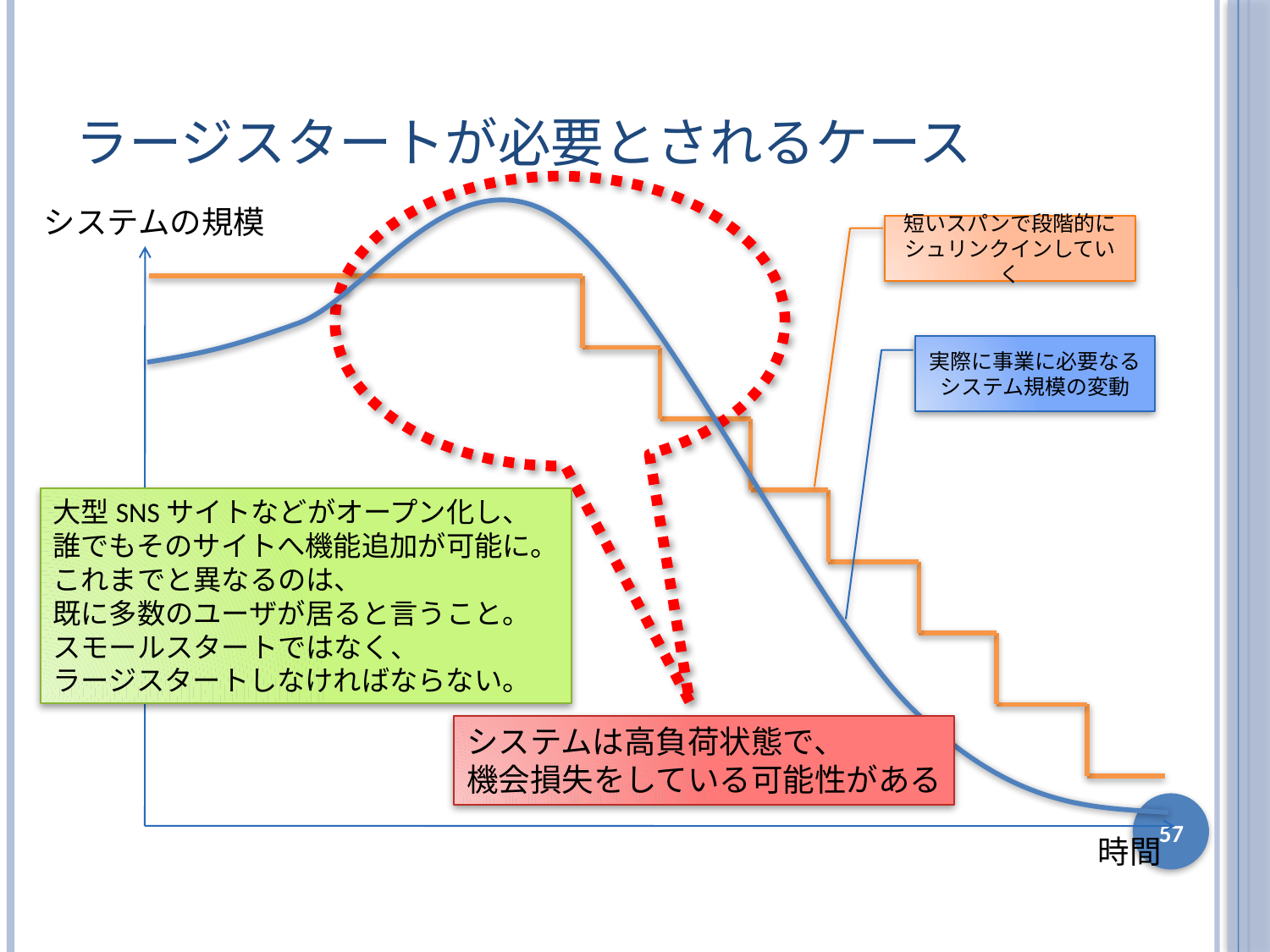

# ラージスタートが必要とされるケース

システムの規模
短いスパンで段階的に
シュリンクインしていく
実際に事業に必要なる
システム規模の変動
大型SNSサイトなどがオープン化し、
誰でもそのサイトへ機能追加が可能に。
これまでと異なるのは、
既に多数のユーザが居ると言うこと。
スモールスタートではなく、
ラージスタートしなければならない。
システムは高負荷状態で、
機会損失をしている可能性がある
57
時間